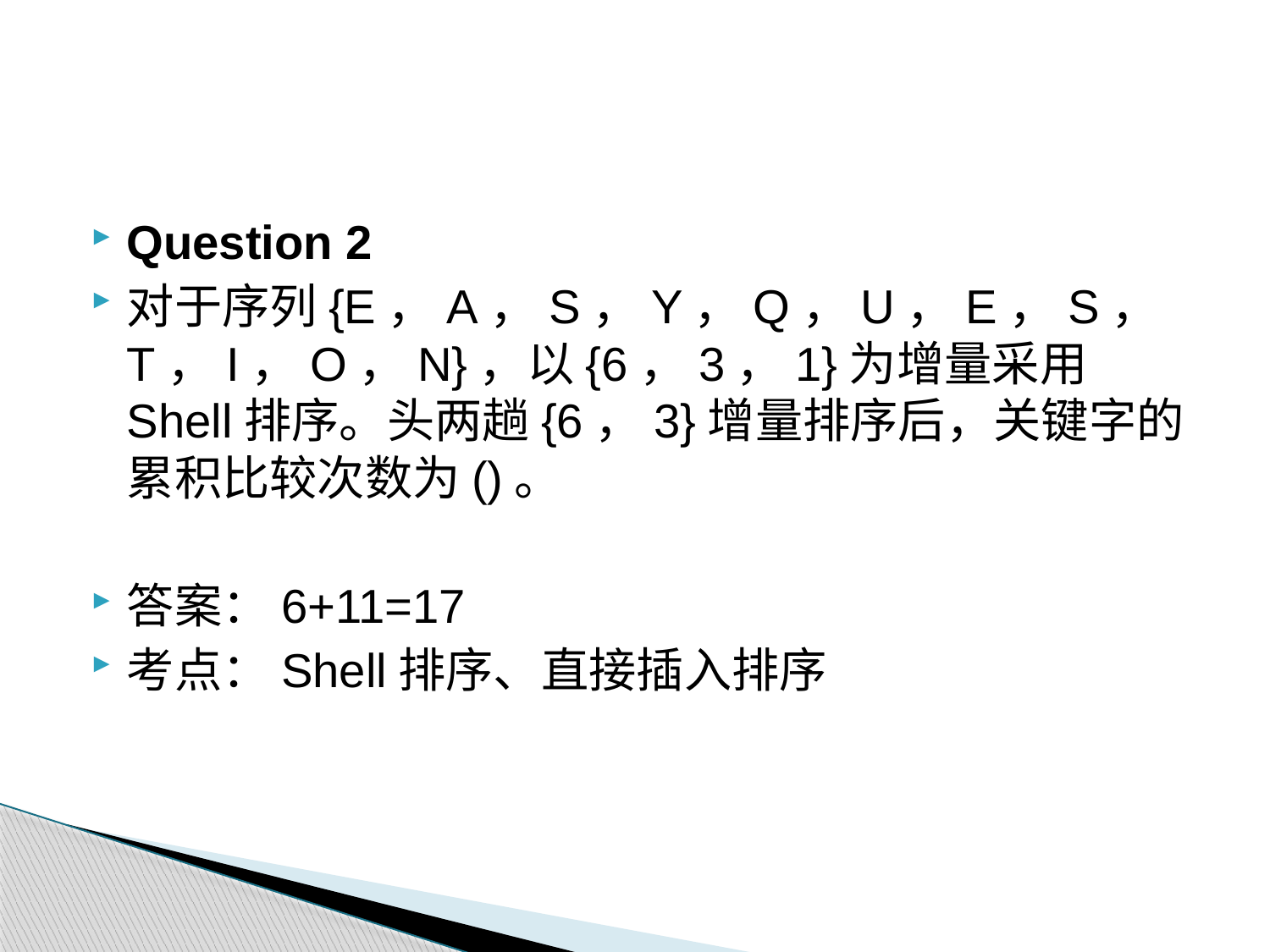

#
Question 2
对于序列{E，A，S，Y，Q，U，E，S，T，I，O，N}，以{6，3，1}为增量采用Shell排序。头两趟{6，3}增量排序后，关键字的累积比较次数为()。

答案：6+11=17
考点：Shell排序、直接插入排序